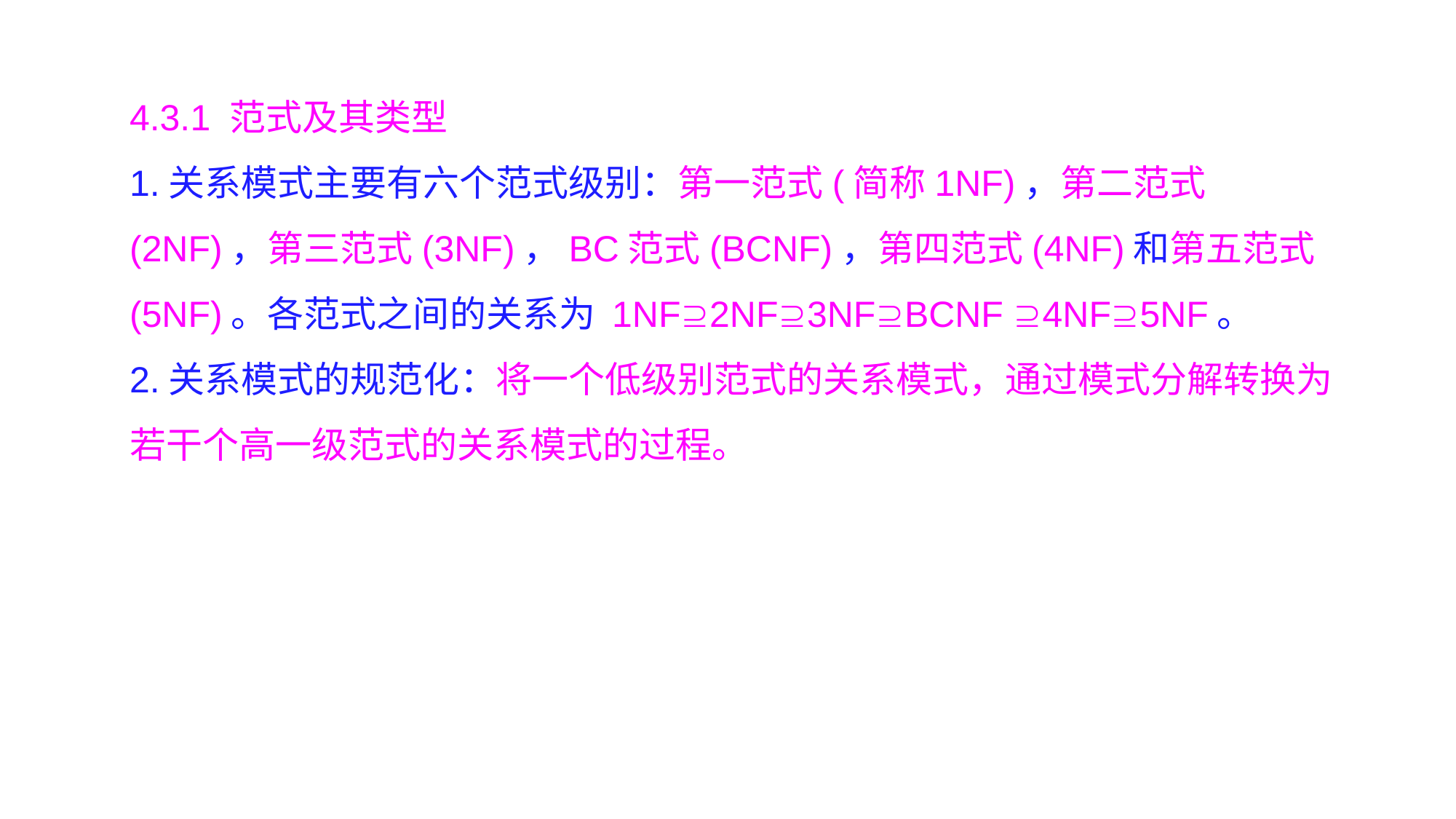

4.3.1 范式及其类型
1.关系模式主要有六个范式级别：第一范式(简称1NF)，第二范式(2NF)，第三范式(3NF)，BC范式(BCNF)，第四范式(4NF)和第五范式(5NF)。各范式之间的关系为 1NF⊇2NF⊇3NF⊇BCNF ⊇4NF⊇5NF。
2.关系模式的规范化：将一个低级别范式的关系模式，通过模式分解转换为若干个高一级范式的关系模式的过程。